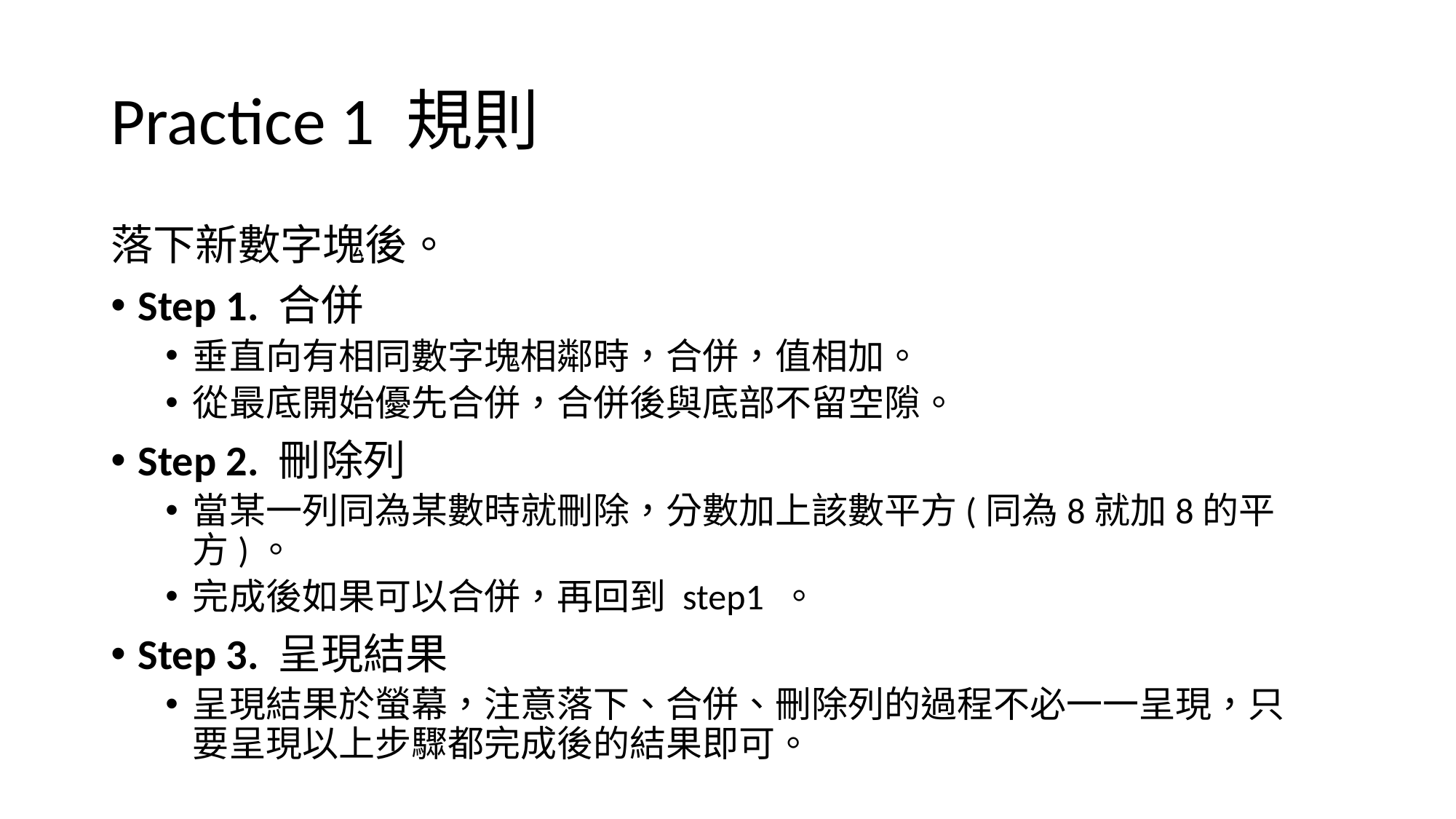

# Practice 1 規則
落下新數字塊後。
Step 1. 合併
垂直向有相同數字塊相鄰時，合併，值相加。
從最底開始優先合併，合併後與底部不留空隙。
Step 2. 刪除列
當某一列同為某數時就刪除，分數加上該數平方(同為8就加8的平方)。
完成後如果可以合併，再回到 step1 。
Step 3. 呈現結果
呈現結果於螢幕，注意落下、合併、刪除列的過程不必一一呈現，只要呈現以上步驟都完成後的結果即可。